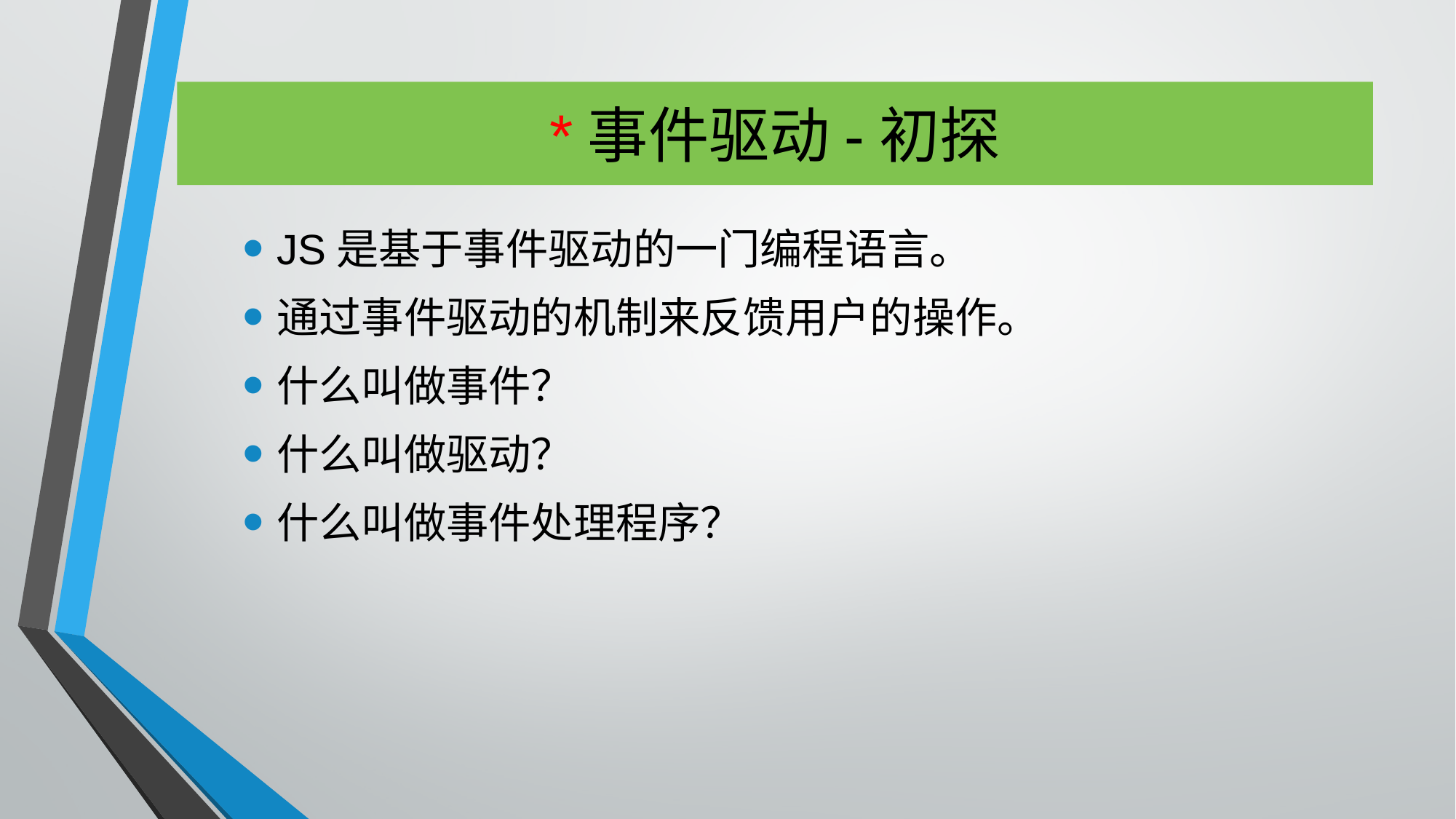

# *事件驱动-初探
JS是基于事件驱动的一门编程语言。
通过事件驱动的机制来反馈用户的操作。
什么叫做事件？
什么叫做驱动？
什么叫做事件处理程序？